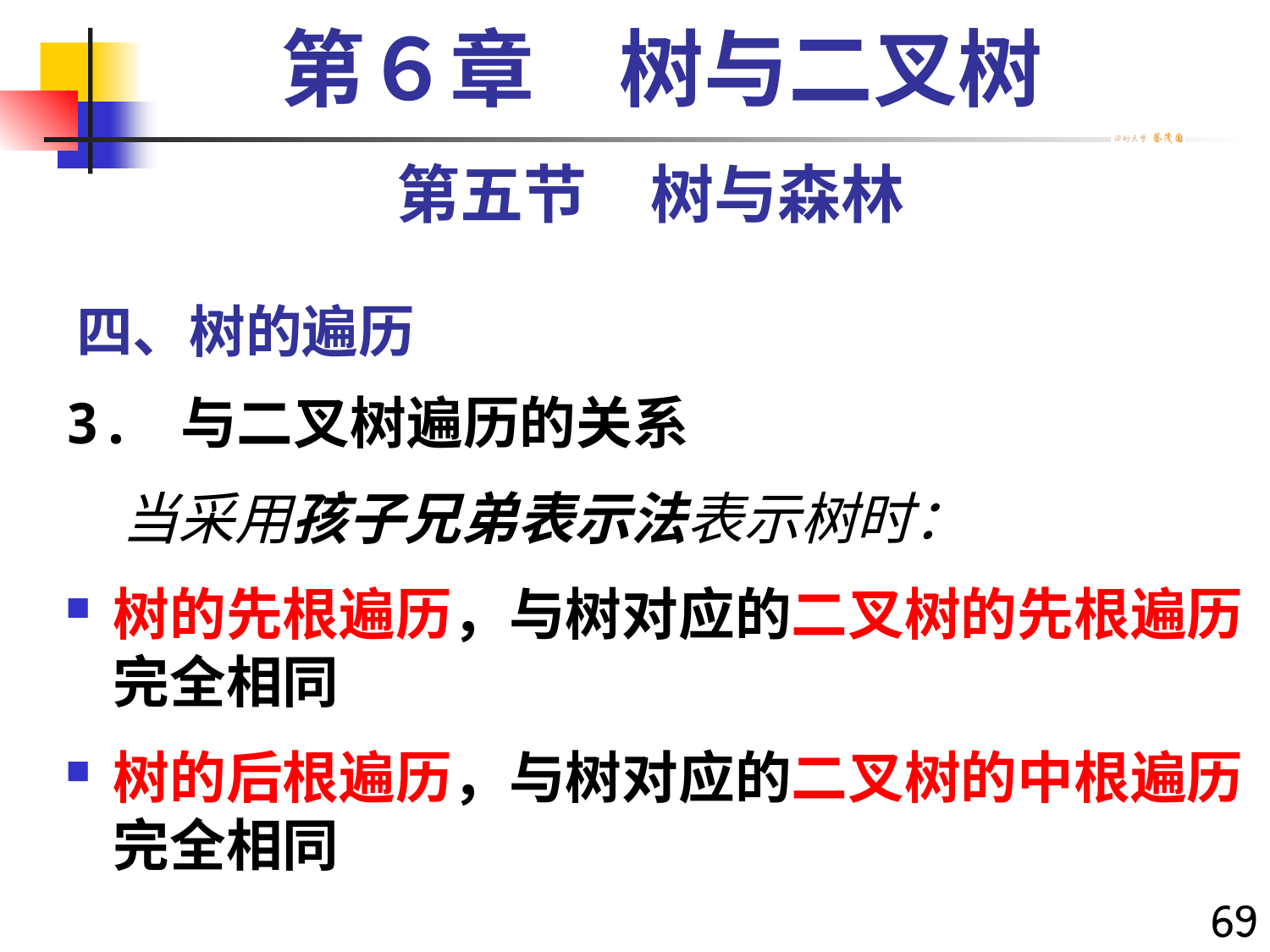

第６章　树与二叉树
第五节　树与森林
# 四、树的遍历
3. 与二叉树遍历的关系
　当采用孩子兄弟表示法表示树时：
树的先根遍历，与树对应的二叉树的先根遍历完全相同
树的后根遍历，与树对应的二叉树的中根遍历完全相同
69